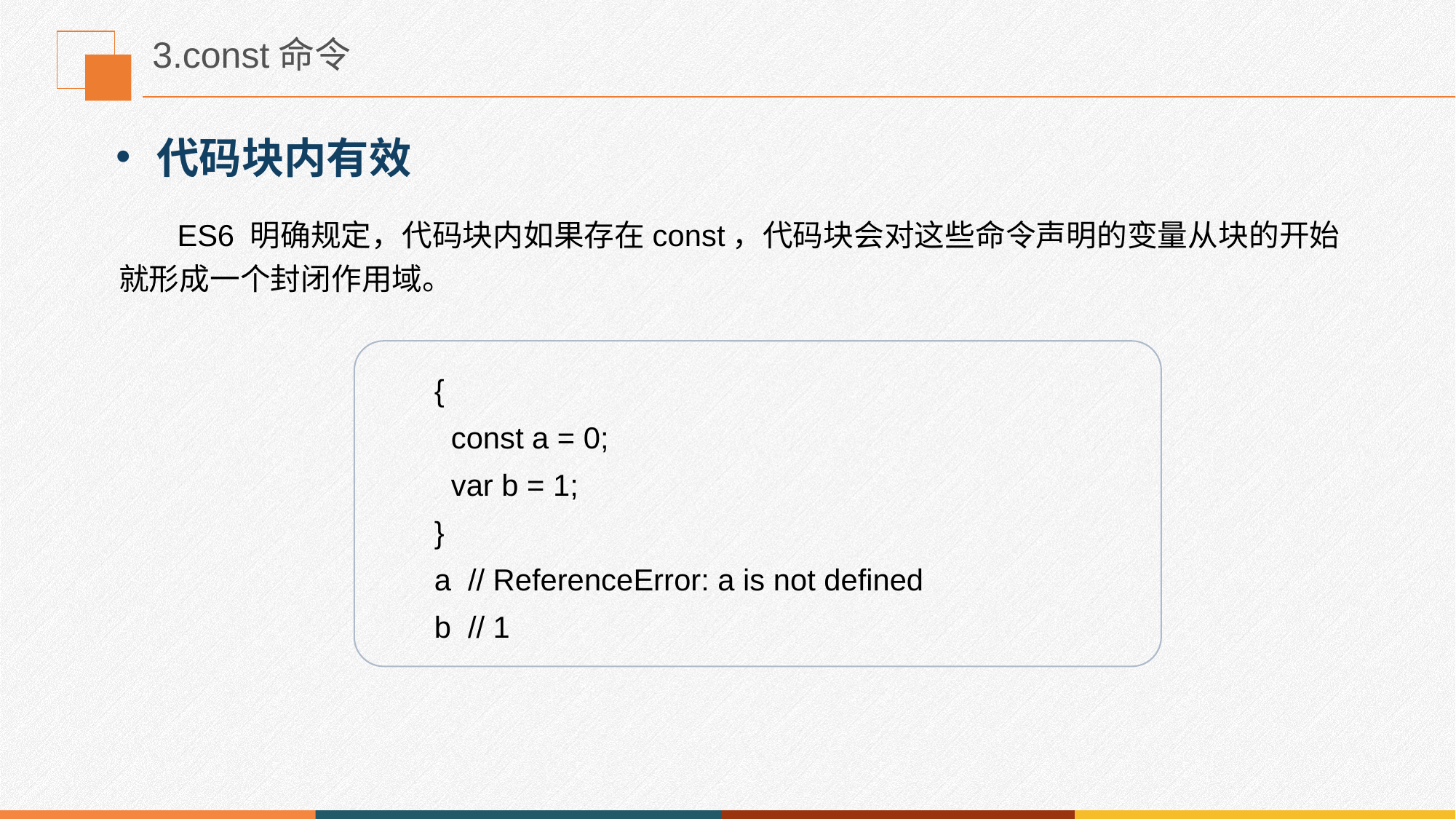

# 3.const命令
代码块内有效
       ES6 明确规定，代码块内如果存在const，代码块会对这些命令声明的变量从块的开始就形成一个封闭作用域。

{
  const a = 0;
  var b = 1;
}
a  // ReferenceError: a is not defined
b  // 1